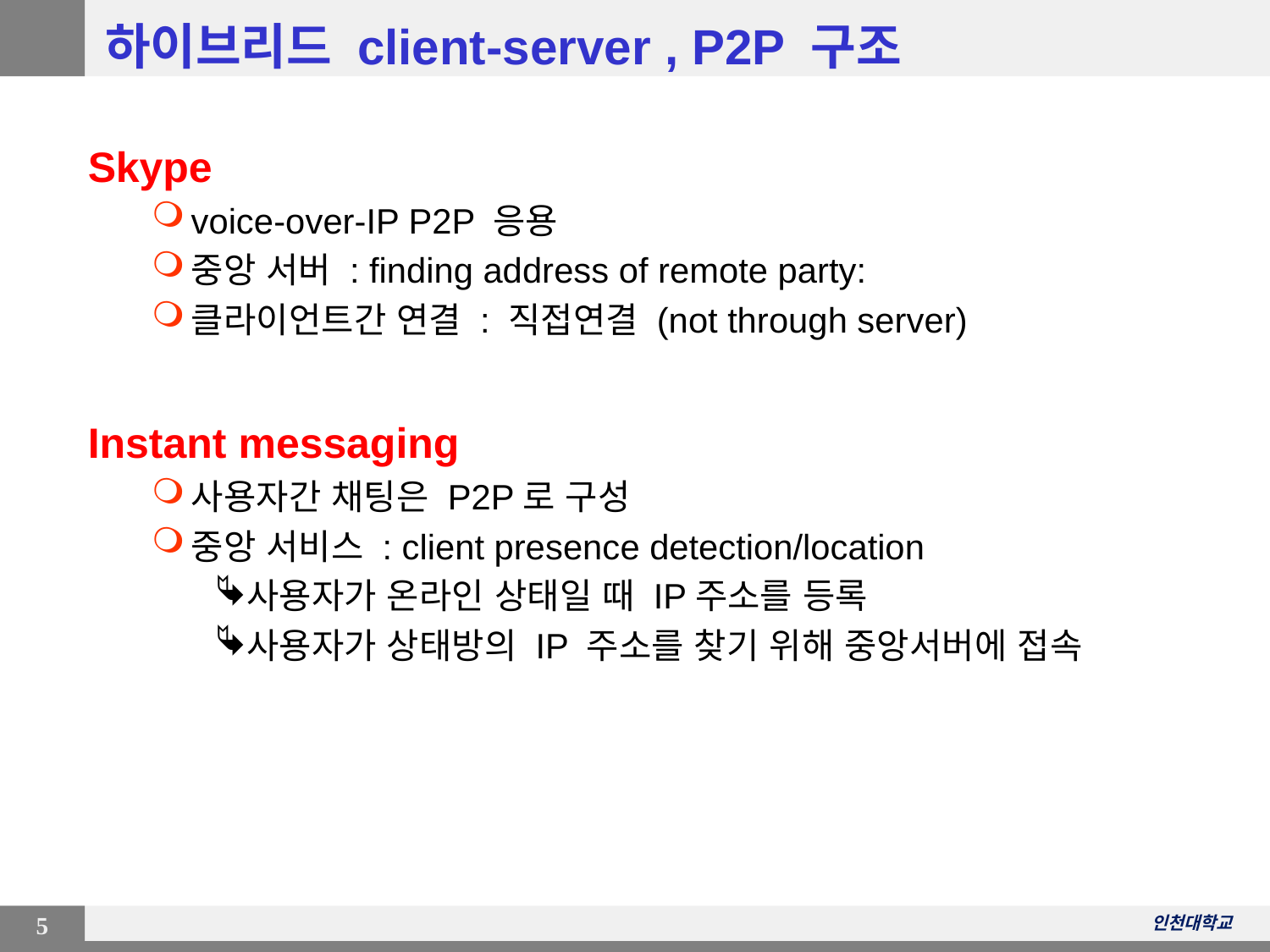

# 하이브리드 client-server , P2P 구조
Skype
voice-over-IP P2P 응용
중앙 서버 : finding address of remote party:
클라이언트간 연결 : 직접연결 (not through server)

Instant messaging
사용자간 채팅은 P2P로 구성
중앙 서비스 : client presence detection/location
사용자가 온라인 상태일 때 IP주소를 등록
사용자가 상태방의 IP 주소를 찾기 위해 중앙서버에 접속